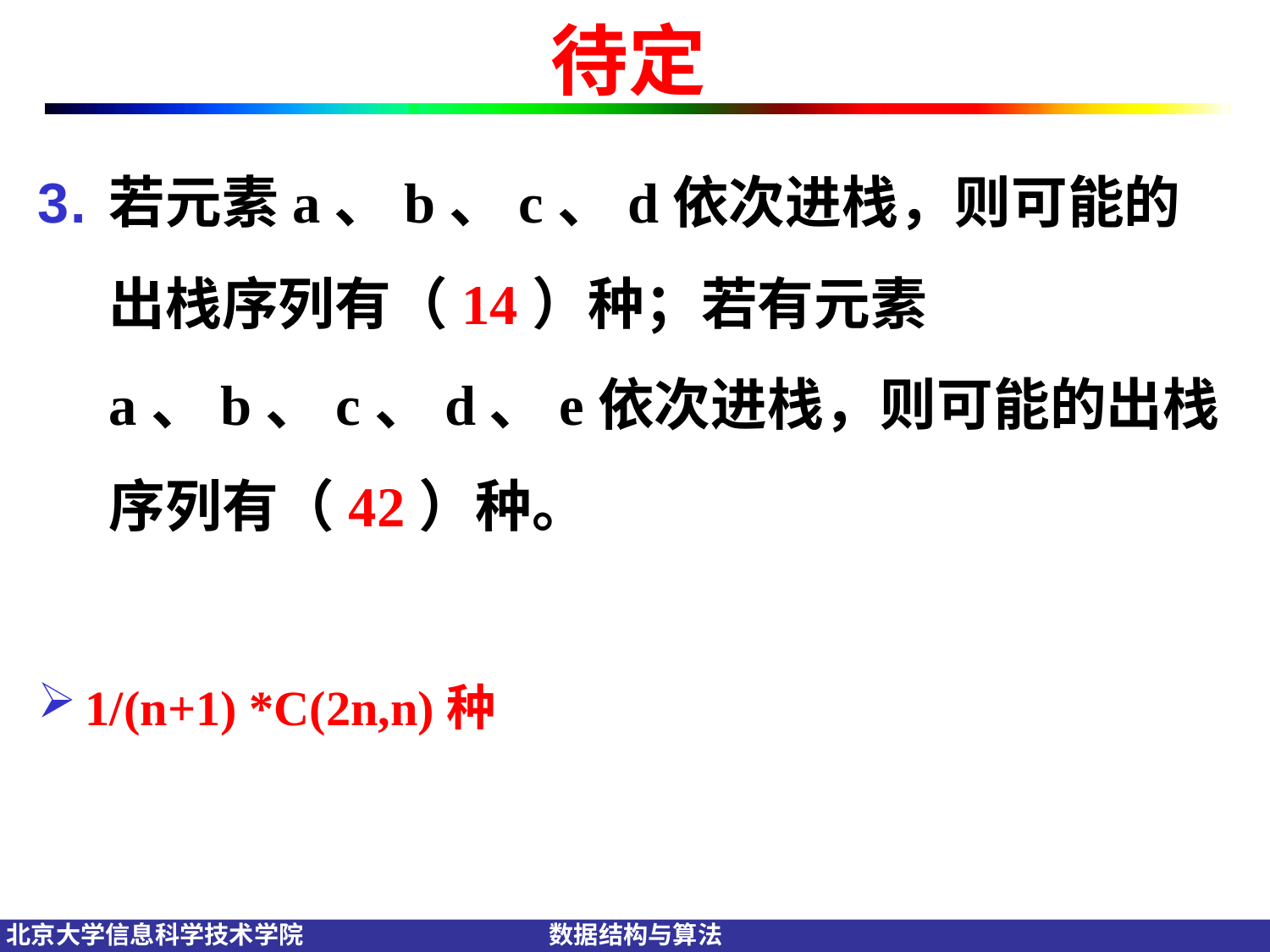

# 待定
若元素a、b、c、d依次进栈，则可能的出栈序列有（14）种；若有元素a、b、c、d、e依次进栈，则可能的出栈序列有（42）种。

1/(n+1) *C(2n,n)种